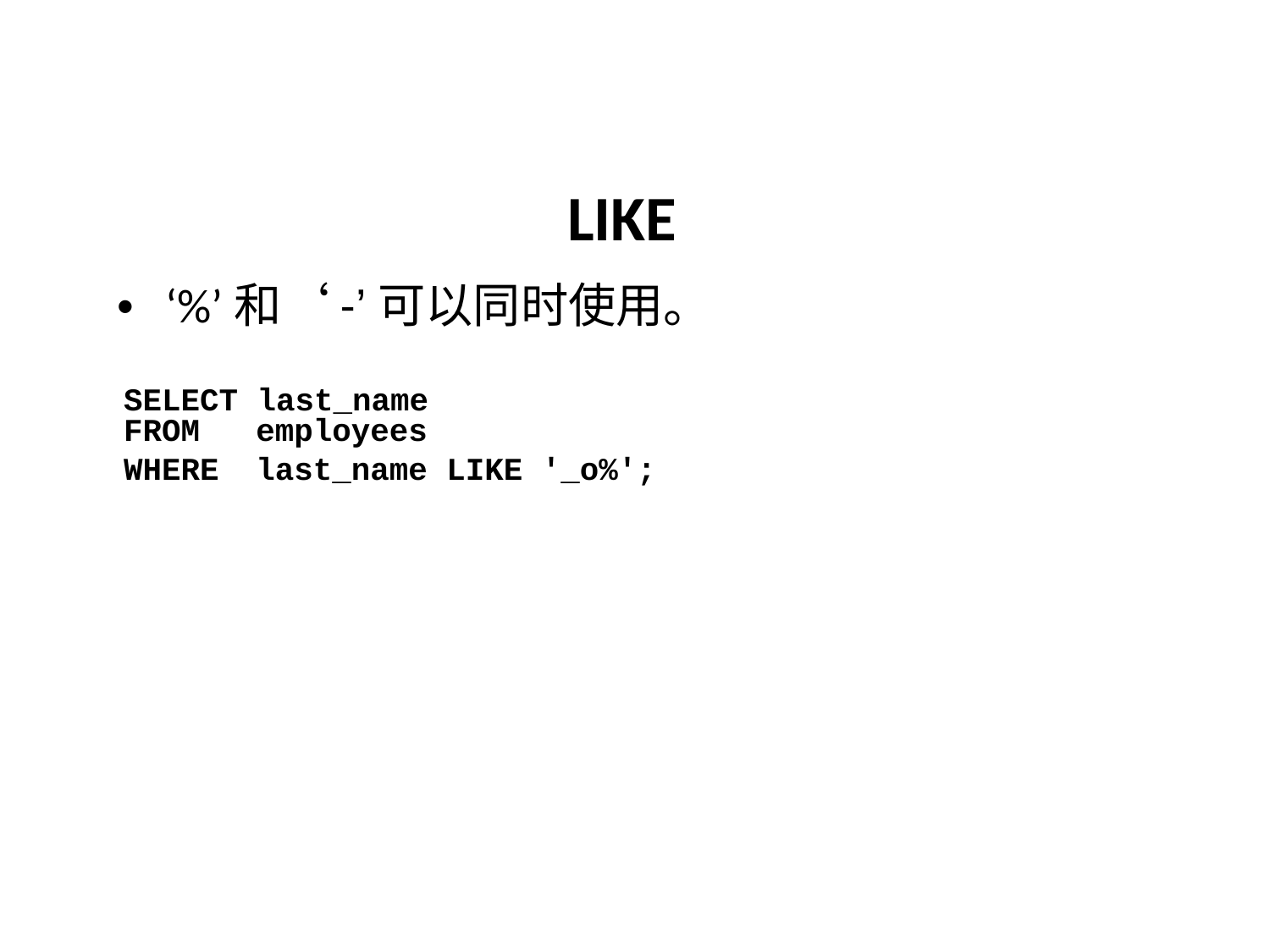

LIKE
• ‘%’和‘-’可以同时使用。
SELECT last_name
FROM
employees
WHERE last_name LIKE '_o%';